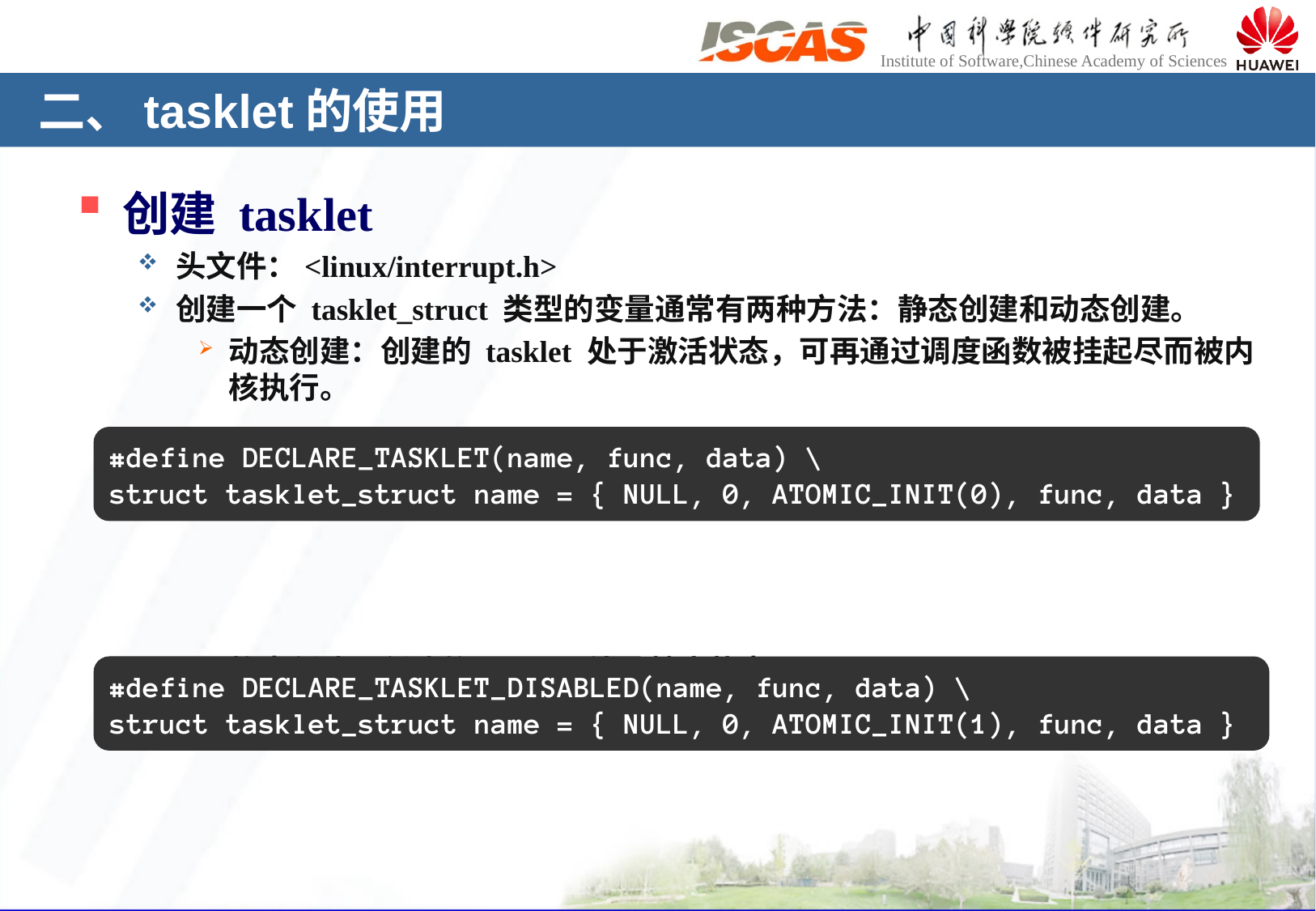

# 二、tasklet的使用
创建 tasklet
头文件：<linux/interrupt.h>
创建一个 tasklet_struct 类型的变量通常有两种方法：静态创建和动态创建。
动态创建：创建的 tasklet 处于激活状态，可再通过调度函数被挂起尽而被内核执行。

静态创建：创建的 tasklet 处于禁止状态。
#define DECLARE_TASKLET(name, func, data) \
struct tasklet_struct name = { NULL, 0, ATOMIC_INIT(0), func, data }
#define DECLARE_TASKLET_DISABLED(name, func, data) \
struct tasklet_struct name = { NULL, 0, ATOMIC_INIT(1), func, data }